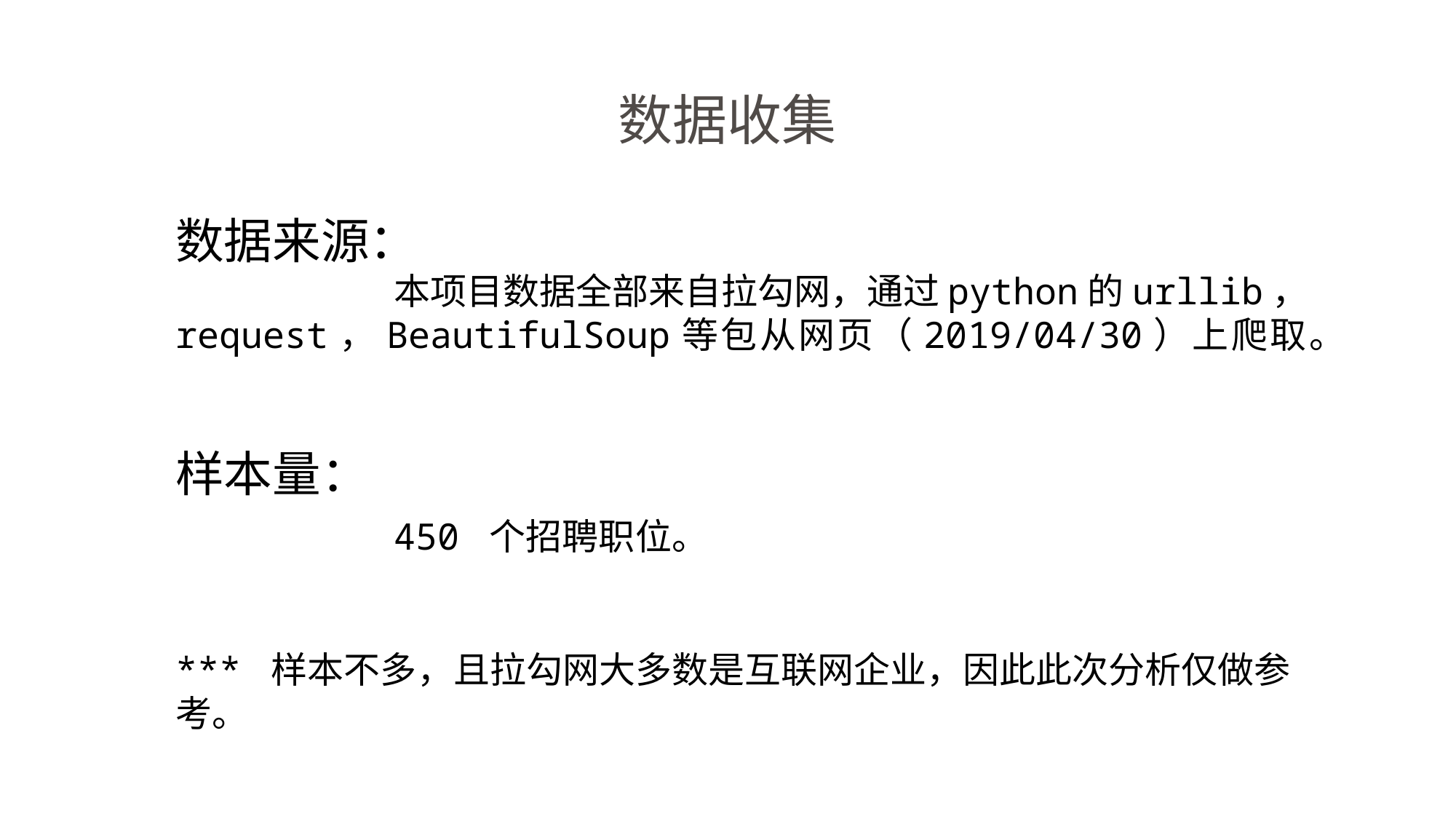

# 数据收集
数据来源：
		本项目数据全部来自拉勾网，通过python的urllib，request，BeautifulSoup等包从网页（2019/04/30）上爬取。

样本量：
		450 个招聘职位。

*** 样本不多，且拉勾网大多数是互联网企业，因此此次分析仅做参考。